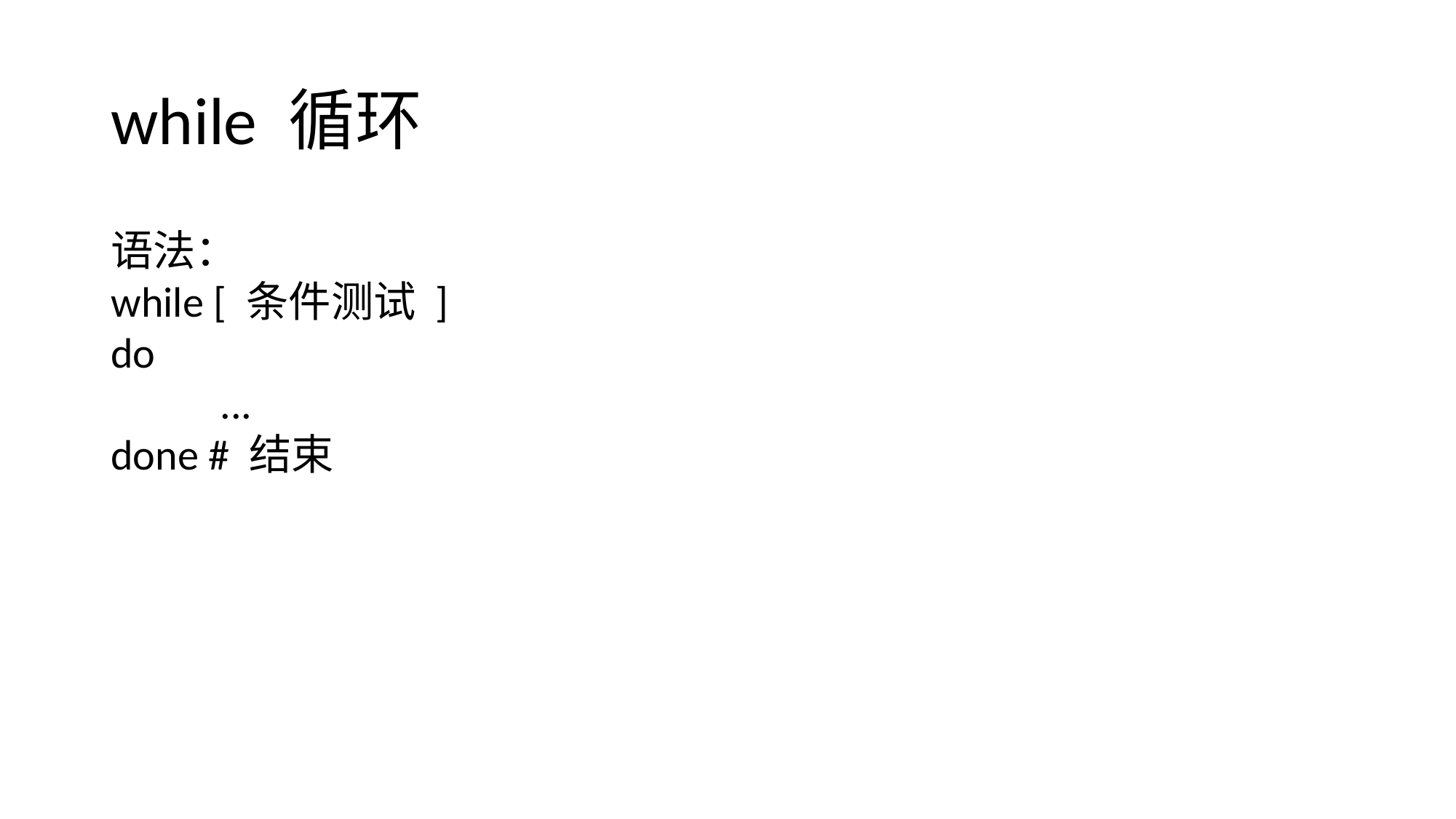

语法：
while [ 条件测试 ]
do
	...
done # 结束
# while 循环